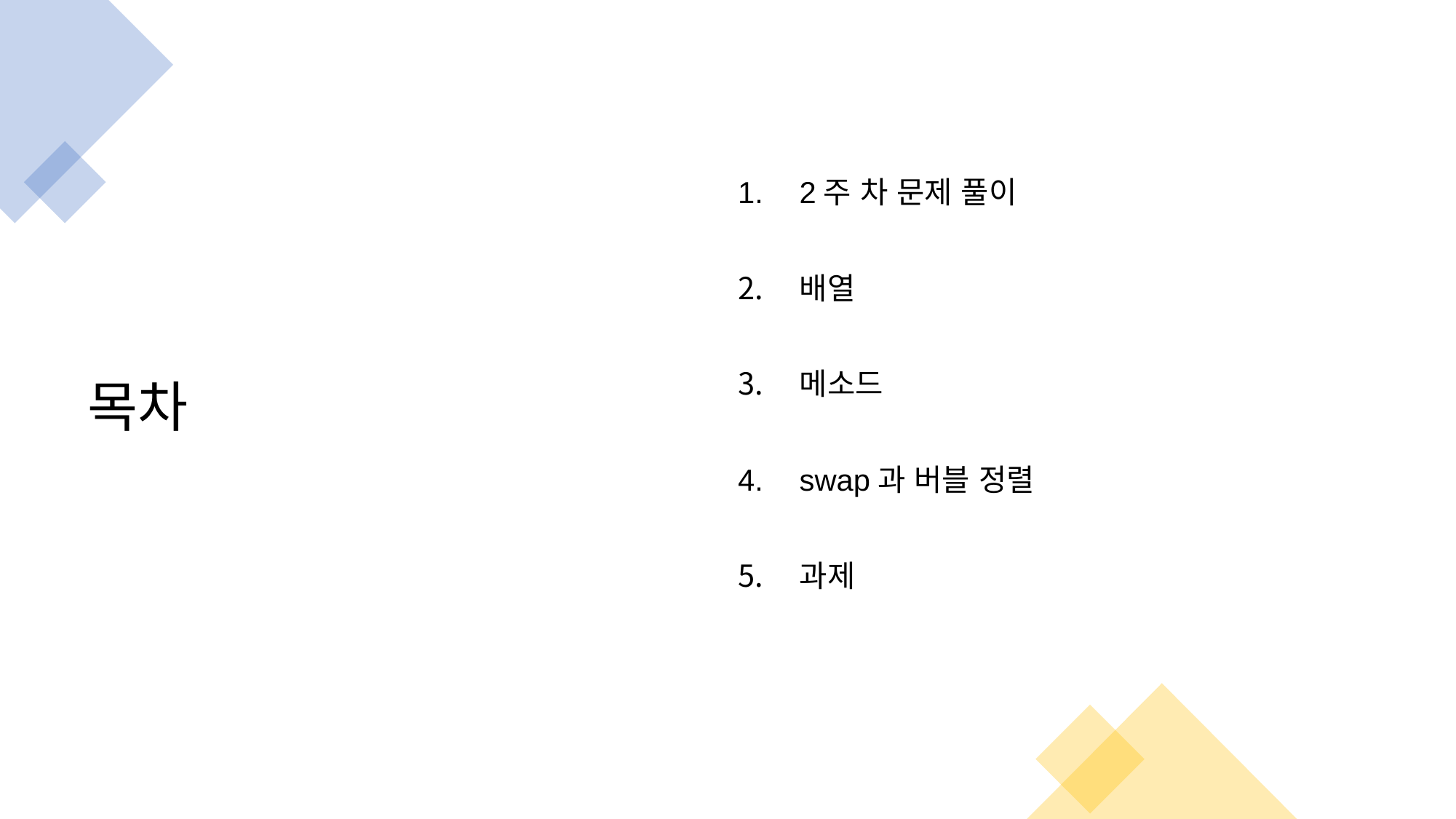

# 목차
2주 차 문제 풀이

배열

메소드

swap과 버블 정렬

과제